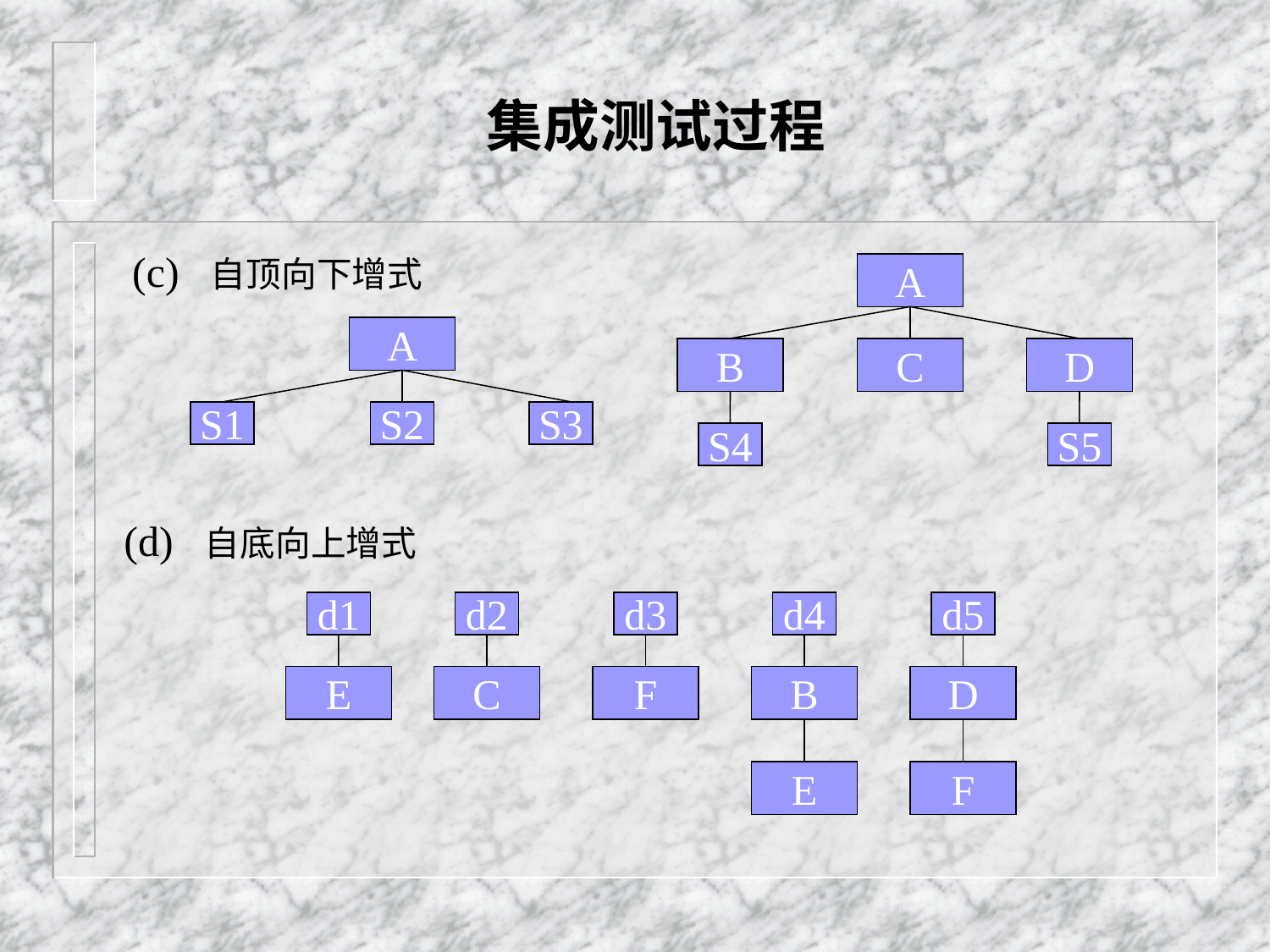

# 集成测试过程
(c)  自顶向下增式
A
A
B
C
D
S1
S2
S3
S4
S5
(d)  自底向上增式

d1
d2
d3
d4
d5
E
C
F
B
D
E
F